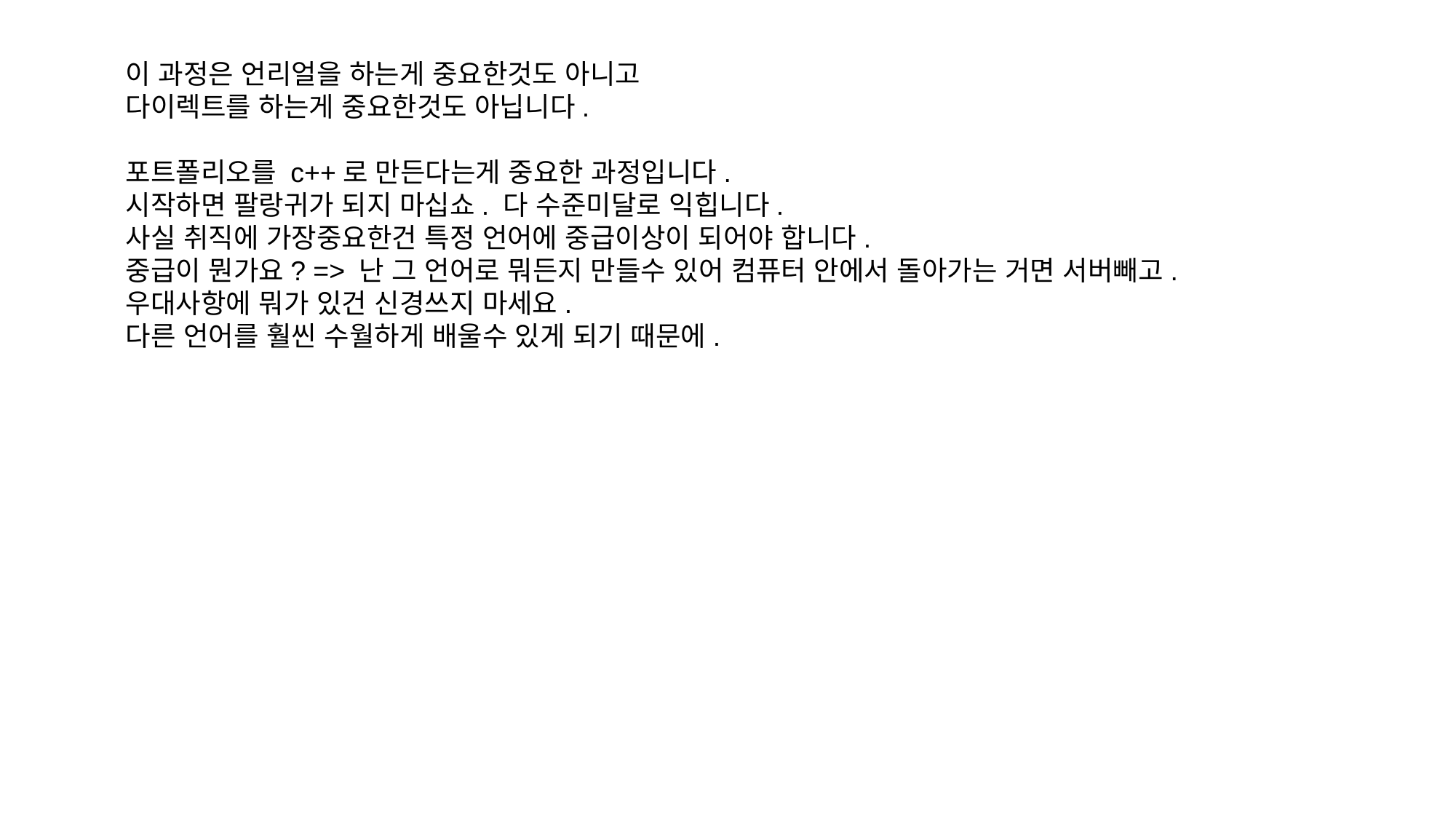

이 과정은 언리얼을 하는게 중요한것도 아니고
다이렉트를 하는게 중요한것도 아닙니다.

포트폴리오를 c++로 만든다는게 중요한 과정입니다.
시작하면 팔랑귀가 되지 마십쇼. 다 수준미달로 익힙니다.
사실 취직에 가장중요한건 특정 언어에 중급이상이 되어야 합니다.
중급이 뭔가요? => 난 그 언어로 뭐든지 만들수 있어 컴퓨터 안에서 돌아가는 거면 서버빼고.
우대사항에 뭐가 있건 신경쓰지 마세요.
다른 언어를 훨씬 수월하게 배울수 있게 되기 때문에.